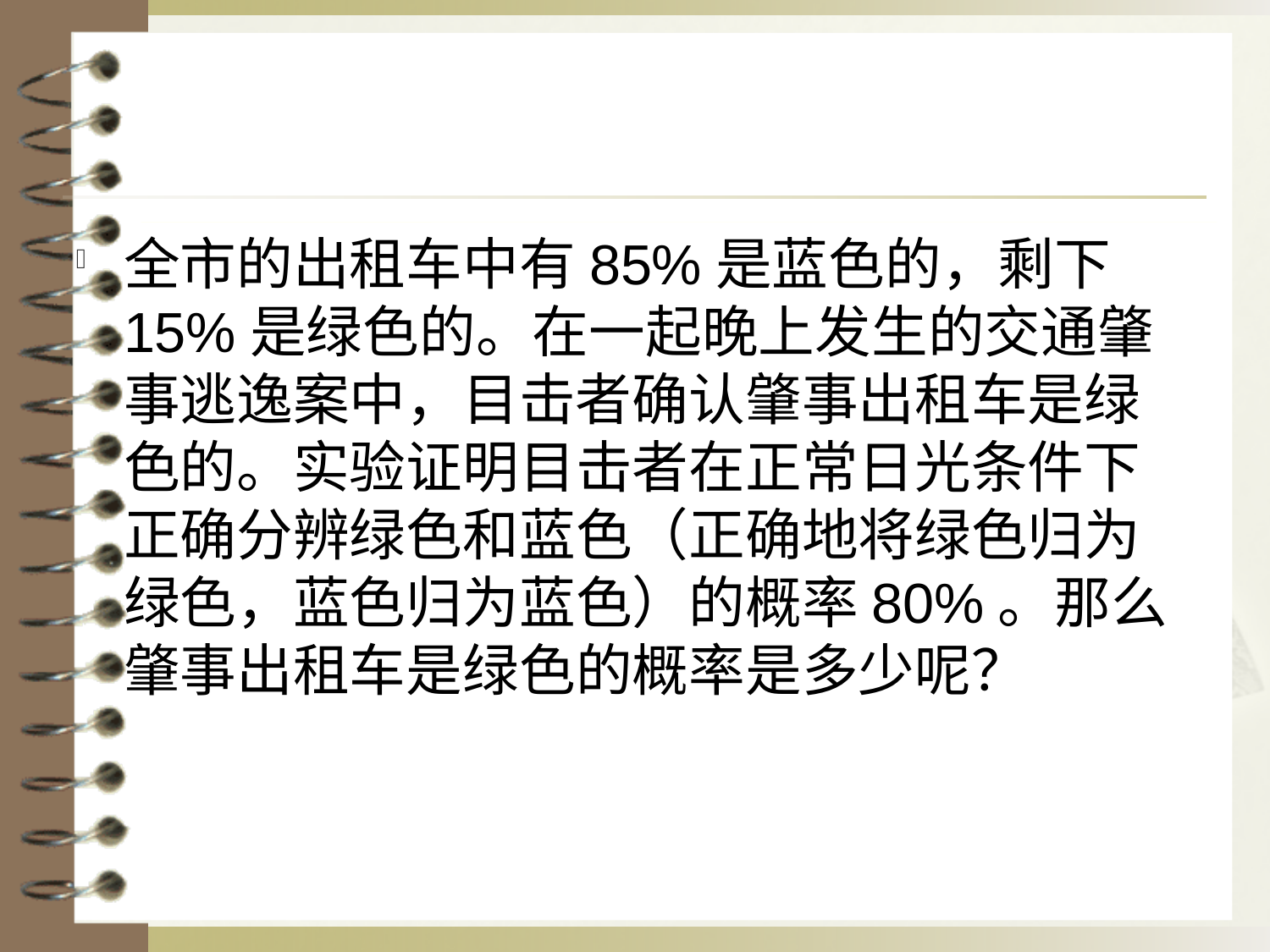

#
全市的出租车中有85%是蓝色的，剩下15%是绿色的。在一起晚上发生的交通肇事逃逸案中，目击者确认肇事出租车是绿色的。实验证明目击者在正常日光条件下正确分辨绿色和蓝色（正确地将绿色归为绿色，蓝色归为蓝色）的概率80%。那么肇事出租车是绿色的概率是多少呢？